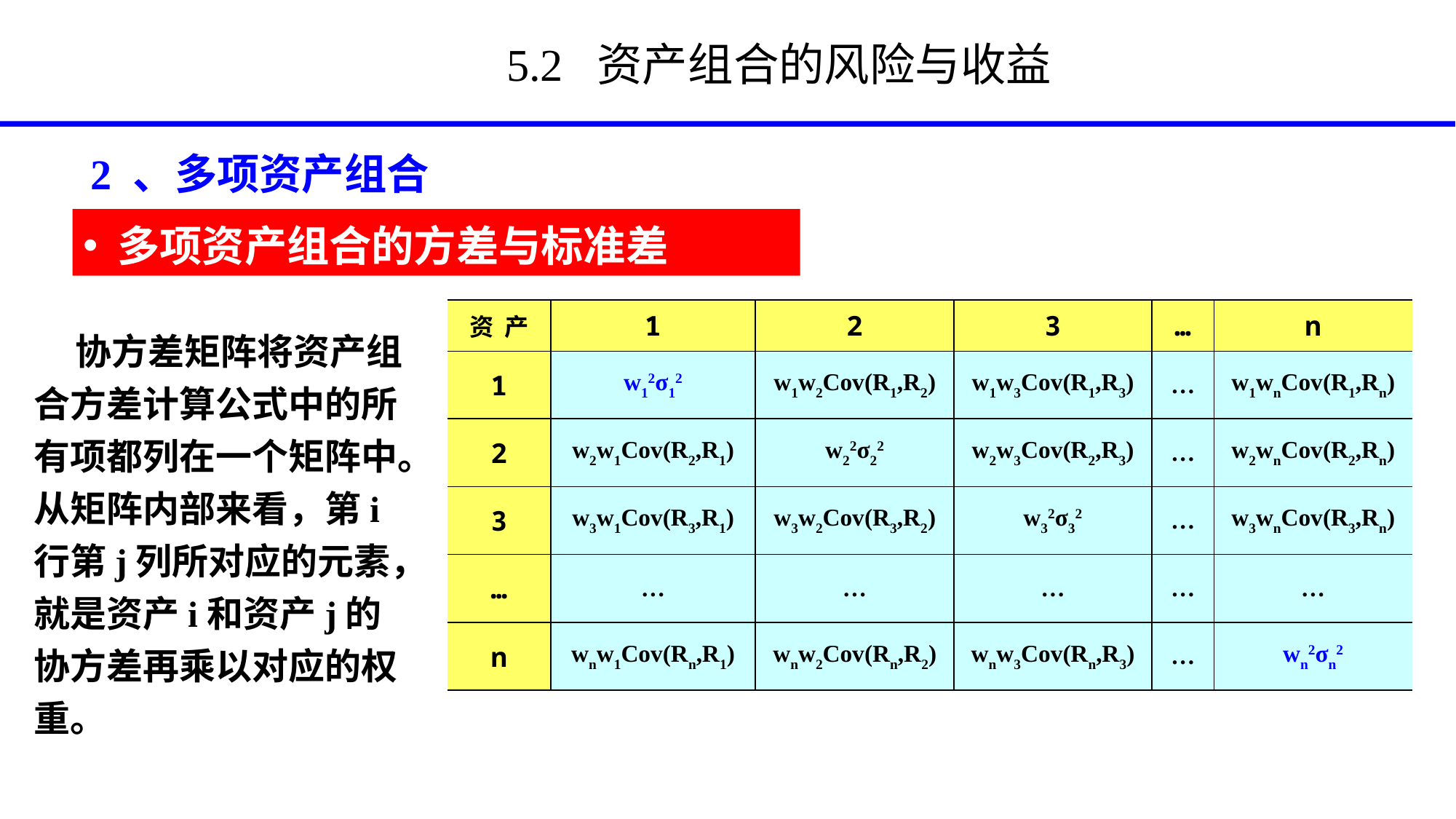

# 5.2  资产组合的风险与收益
2 、多项资产组合
多项资产组合的方差与标准差
| 资 产 | 1 | 2 | 3 | … | n |
| --- | --- | --- | --- | --- | --- |
| 1 | w12σ12 | w1w2Cov(R1,R2) | w1w3Cov(R1,R3) | … | w1wnCov(R1,Rn) |
| 2 | w2w1Cov(R2,R1) | w22σ22 | w2w3Cov(R2,R3) | … | w2wnCov(R2,Rn) |
| 3 | w3w1Cov(R3,R1) | w3w2Cov(R3,R2) | w32σ32 | … | w3wnCov(R3,Rn) |
| … | … | … | … | … | … |
| n | wnw1Cov(Rn,R1) | wnw2Cov(Rn,R2) | wnw3Cov(Rn,R3) | … | wn2σn2 |
    协方差矩阵将资产组合方差计算公式中的所有项都列在一个矩阵中。从矩阵内部来看，第i行第j列所对应的元素，就是资产i和资产j的协方差再乘以对应的权重。